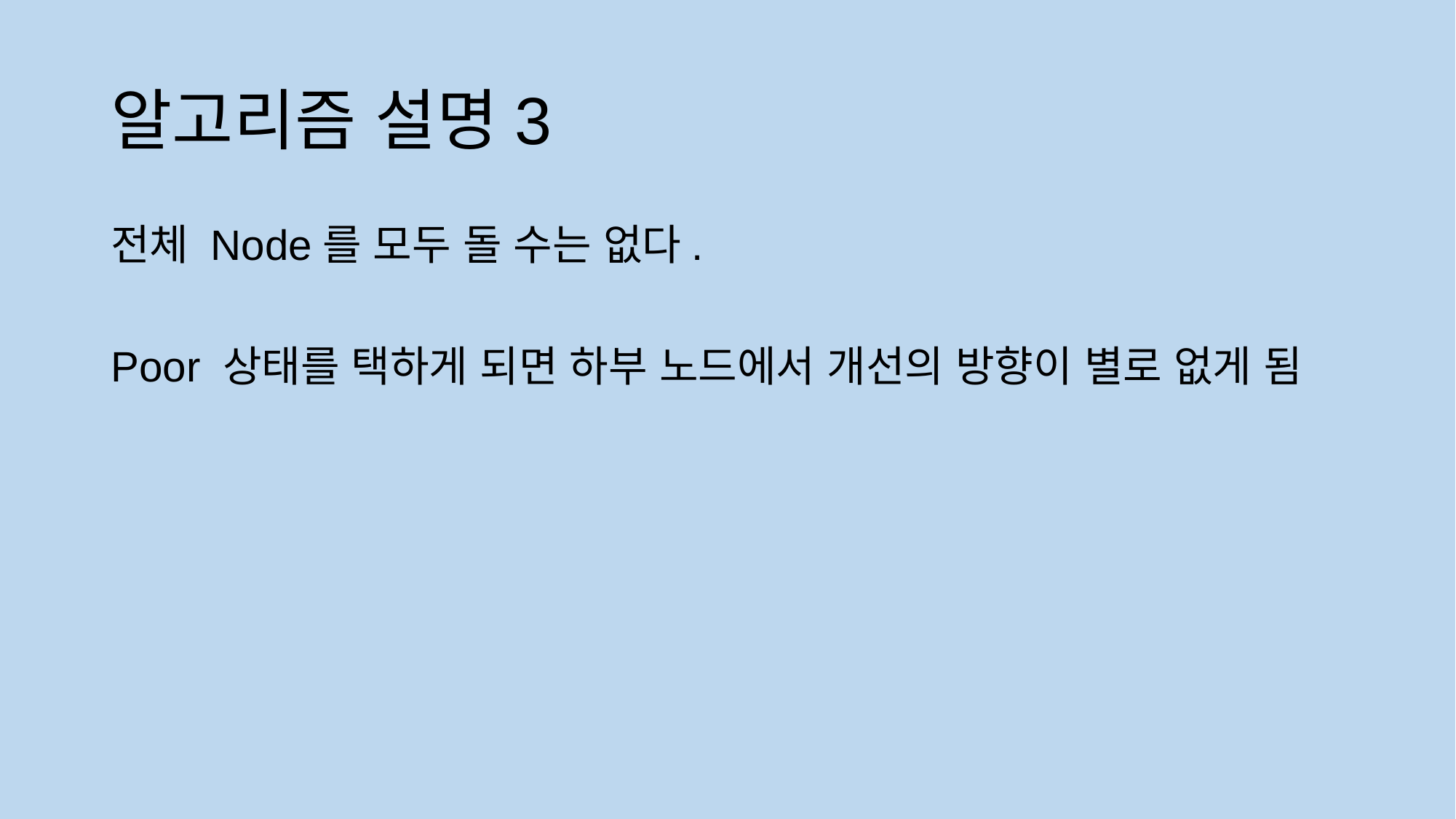

# 알고리즘 설명3
전체 Node를 모두 돌 수는 없다.

Poor 상태를 택하게 되면 하부 노드에서 개선의 방향이 별로 없게 됨